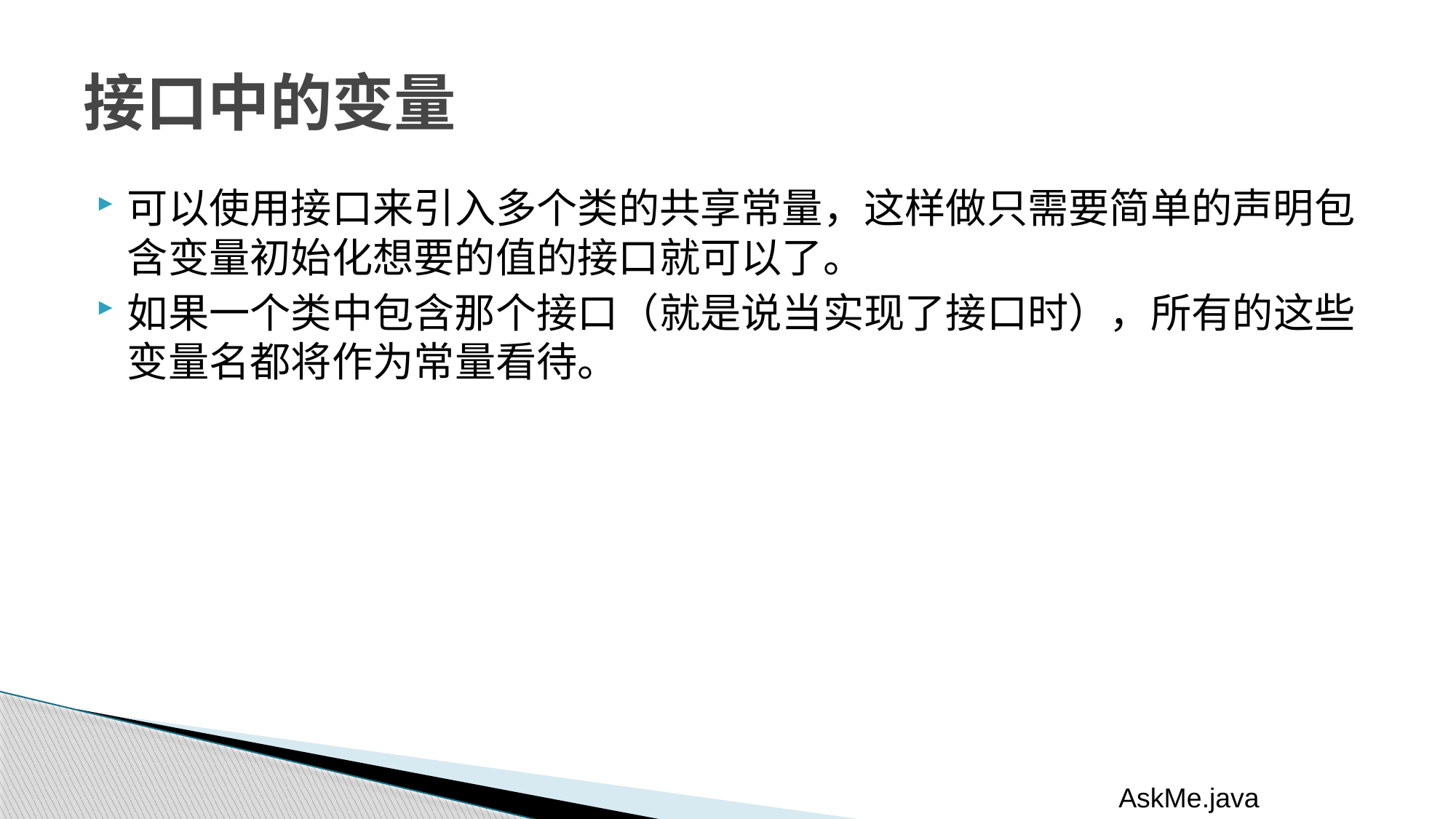

# 接口中的变量
可以使用接口来引入多个类的共享常量，这样做只需要简单的声明包含变量初始化想要的值的接口就可以了。
如果一个类中包含那个接口（就是说当实现了接口时），所有的这些变量名都将作为常量看待。
AskMe.java